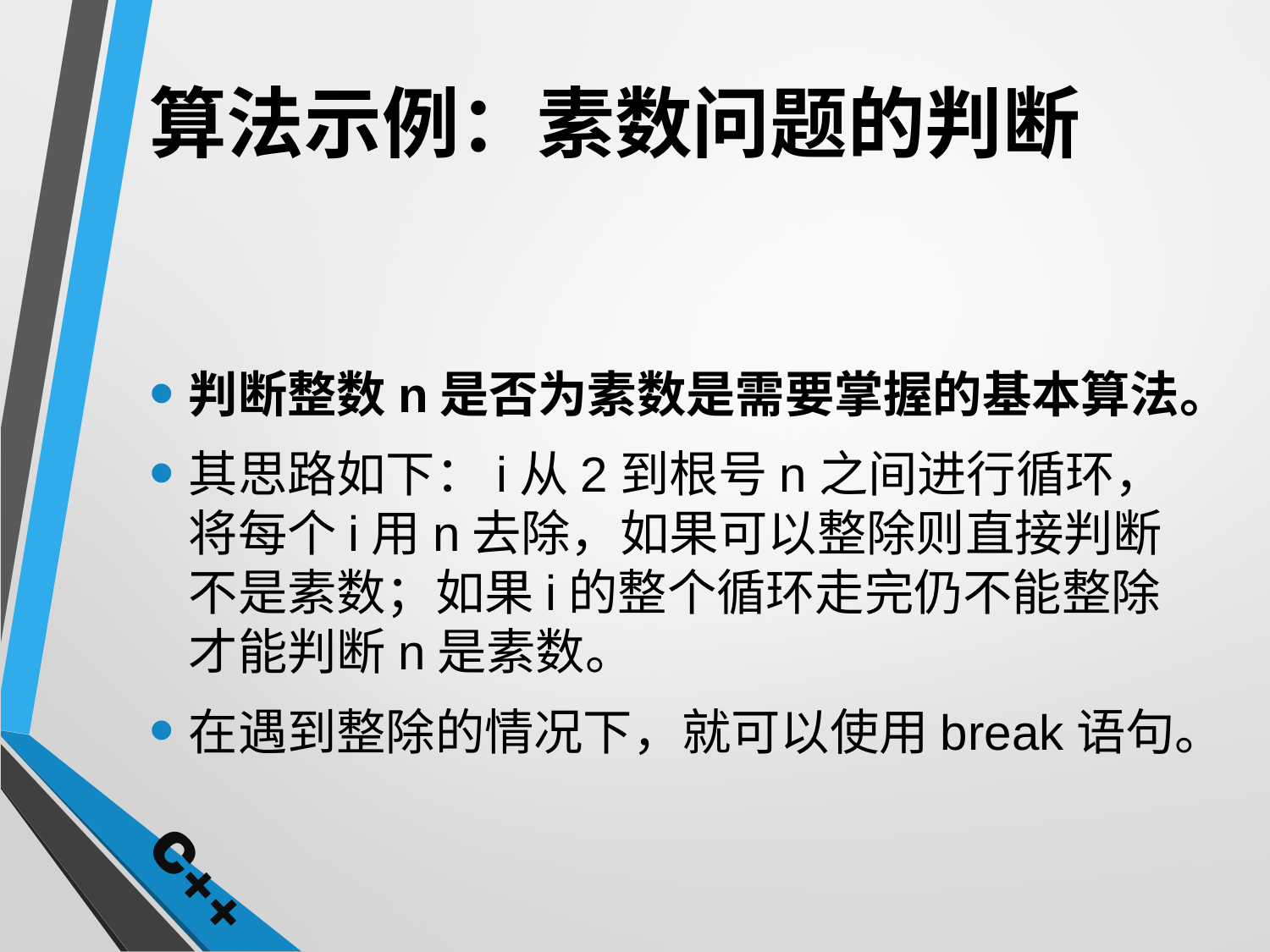

# 算法示例：素数问题的判断
判断整数n是否为素数是需要掌握的基本算法。
其思路如下：i从2到根号n之间进行循环，将每个i用n去除，如果可以整除则直接判断不是素数；如果i的整个循环走完仍不能整除才能判断n是素数。
在遇到整除的情况下，就可以使用break语句。